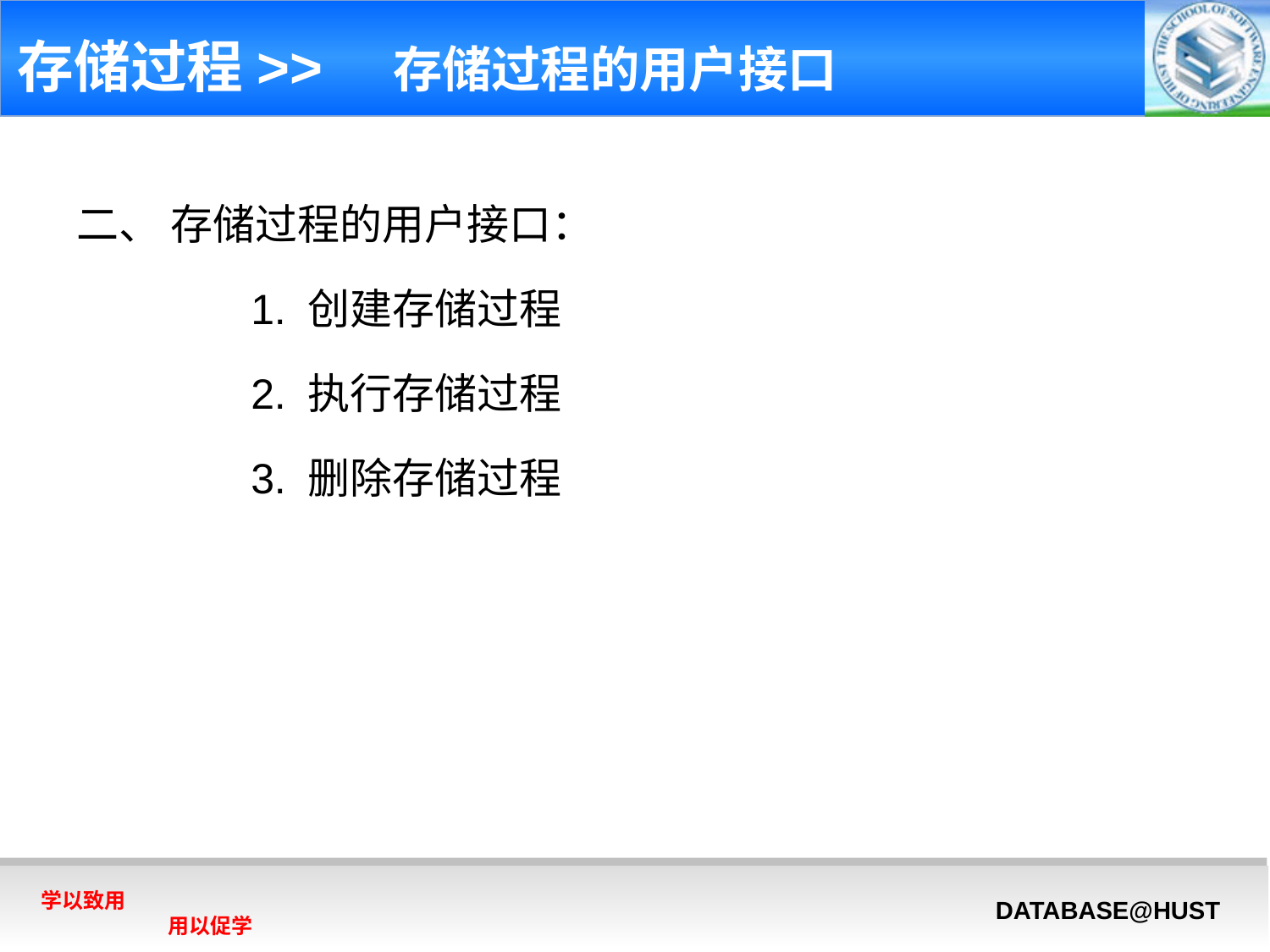

# 存储过程>>　存储过程的用户接口
二、 存储过程的用户接口：
		1. 创建存储过程
		2. 执行存储过程
		3. 删除存储过程